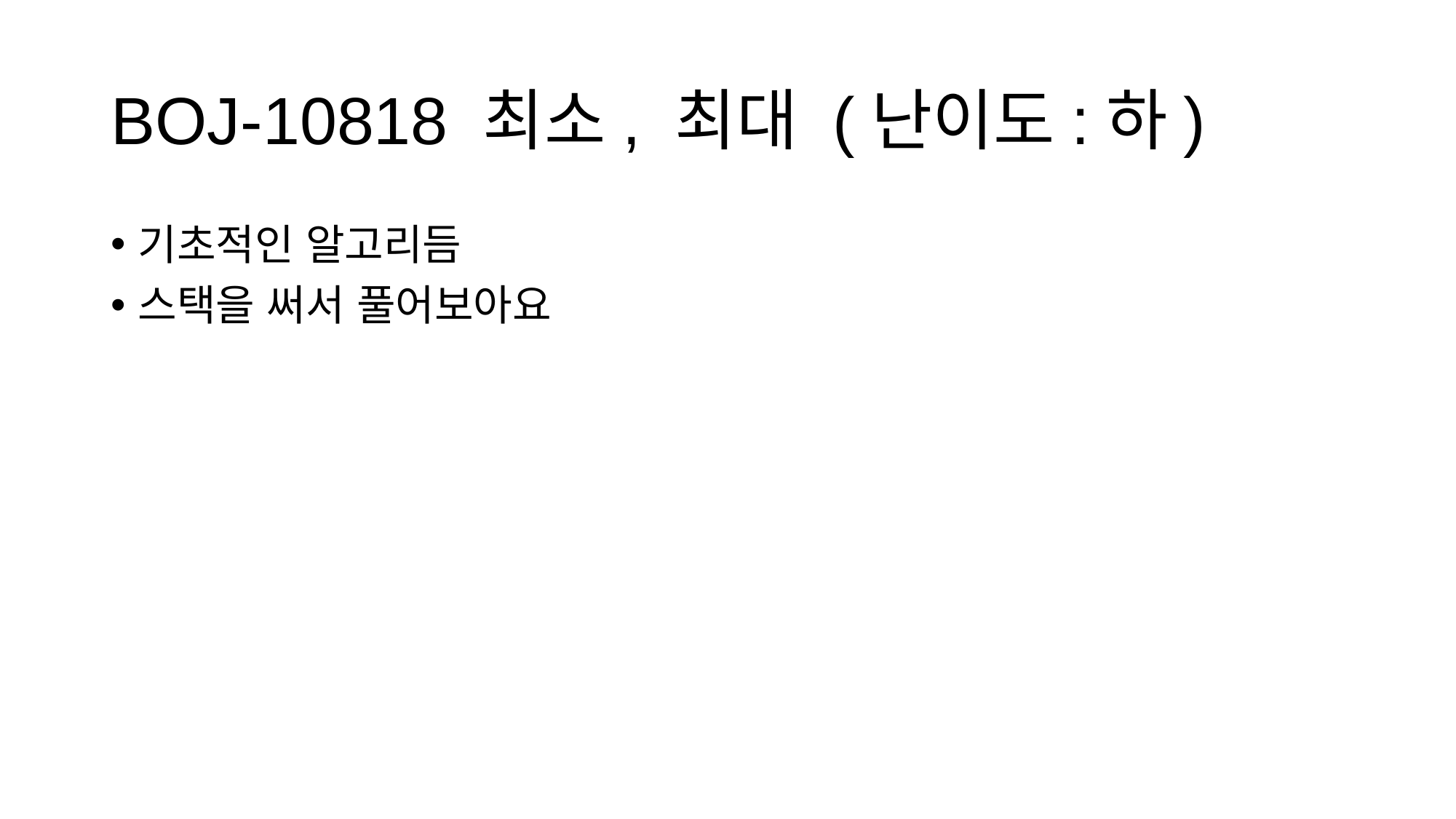

# BOJ-10818 최소, 최대 (난이도:하)
기초적인 알고리듬
스택을 써서 풀어보아요